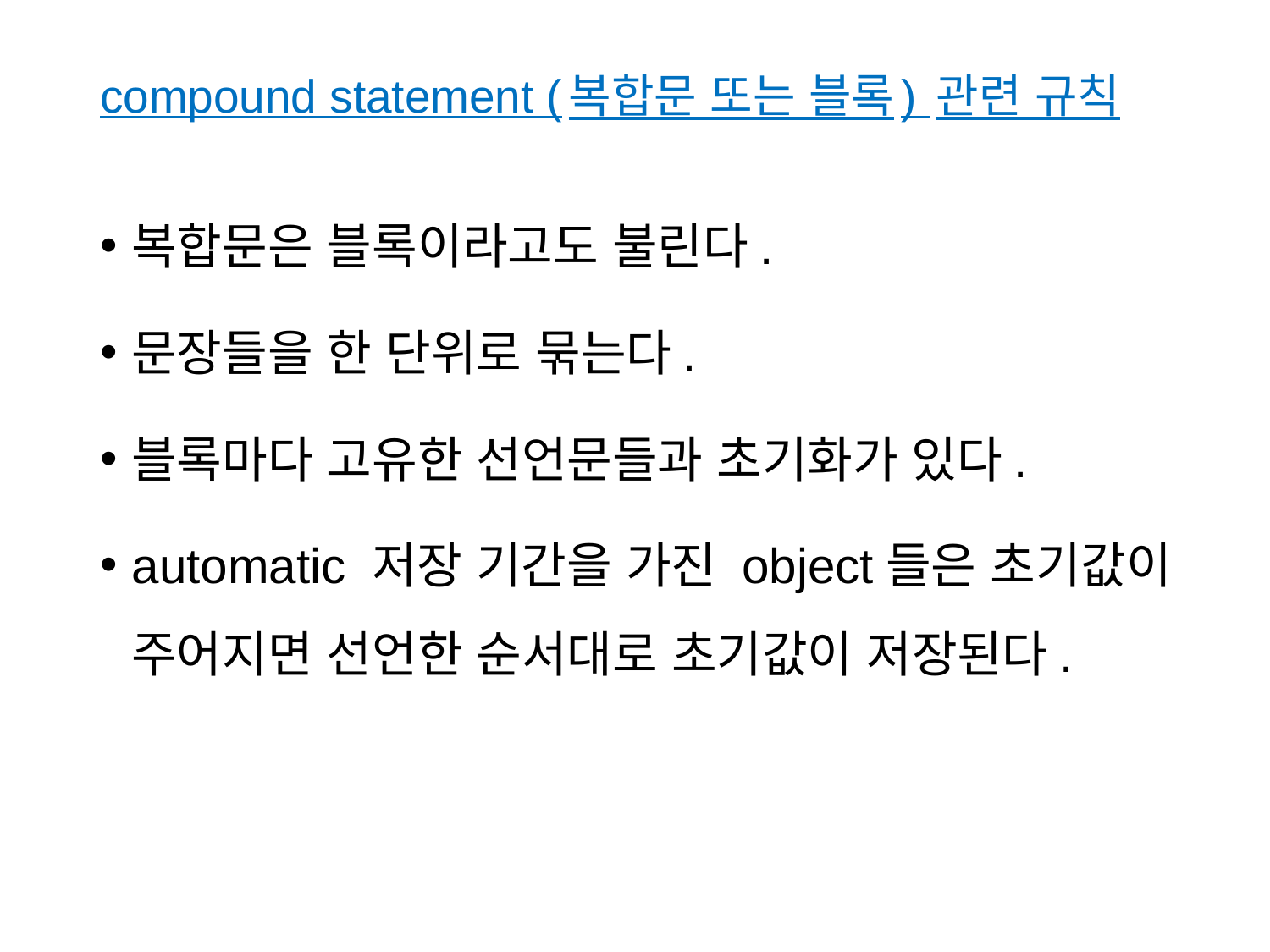

# compound statement (복합문 또는 블록) 관련 규칙
복합문은 블록이라고도 불린다.
문장들을 한 단위로 묶는다.
블록마다 고유한 선언문들과 초기화가 있다.
automatic 저장 기간을 가진 object들은 초기값이 주어지면 선언한 순서대로 초기값이 저장된다.